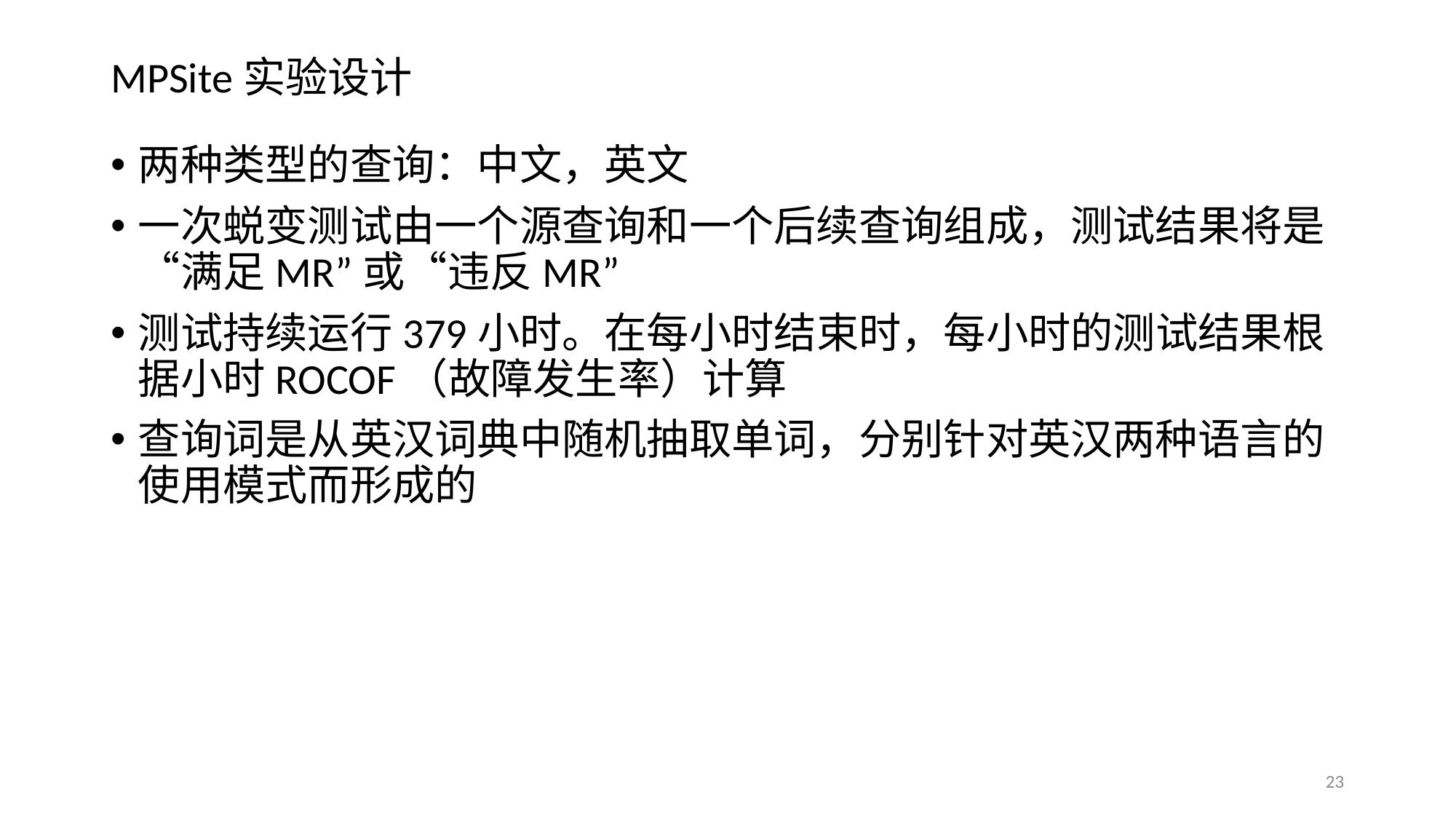

# MPSite实验设计
两种类型的查询：中文，英文
一次蜕变测试由一个源查询和一个后续查询组成，测试结果将是“满足MR”或“违反MR”
测试持续运行379小时。在每小时结束时，每小时的测试结果根据小时ROCOF（故障发生率）计算
查询词是从英汉词典中随机抽取单词，分别针对英汉两种语言的使用模式而形成的

23